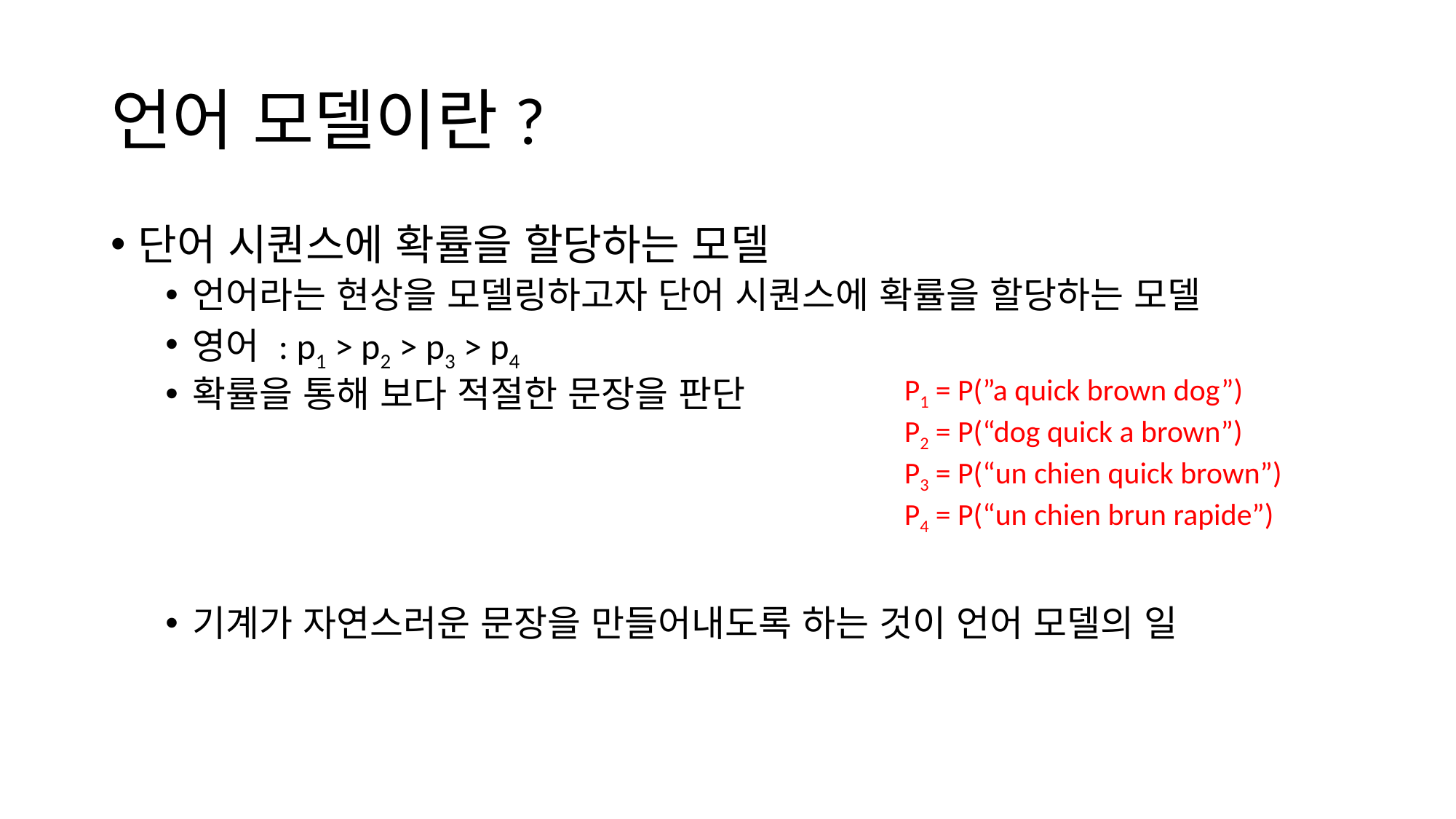

# 언어 모델이란?
단어 시퀀스에 확률을 할당하는 모델
언어라는 현상을 모델링하고자 단어 시퀀스에 확률을 할당하는 모델
영어 : p1 > p2 > p3 > p4
확률을 통해 보다 적절한 문장을 판단

기계가 자연스러운 문장을 만들어내도록 하는 것이 언어 모델의 일
P1 = P(”a quick brown dog”)
P2 = P(“dog quick a brown”)
P3 = P(“un chien quick brown”)
P4 = P(“un chien brun rapide”)